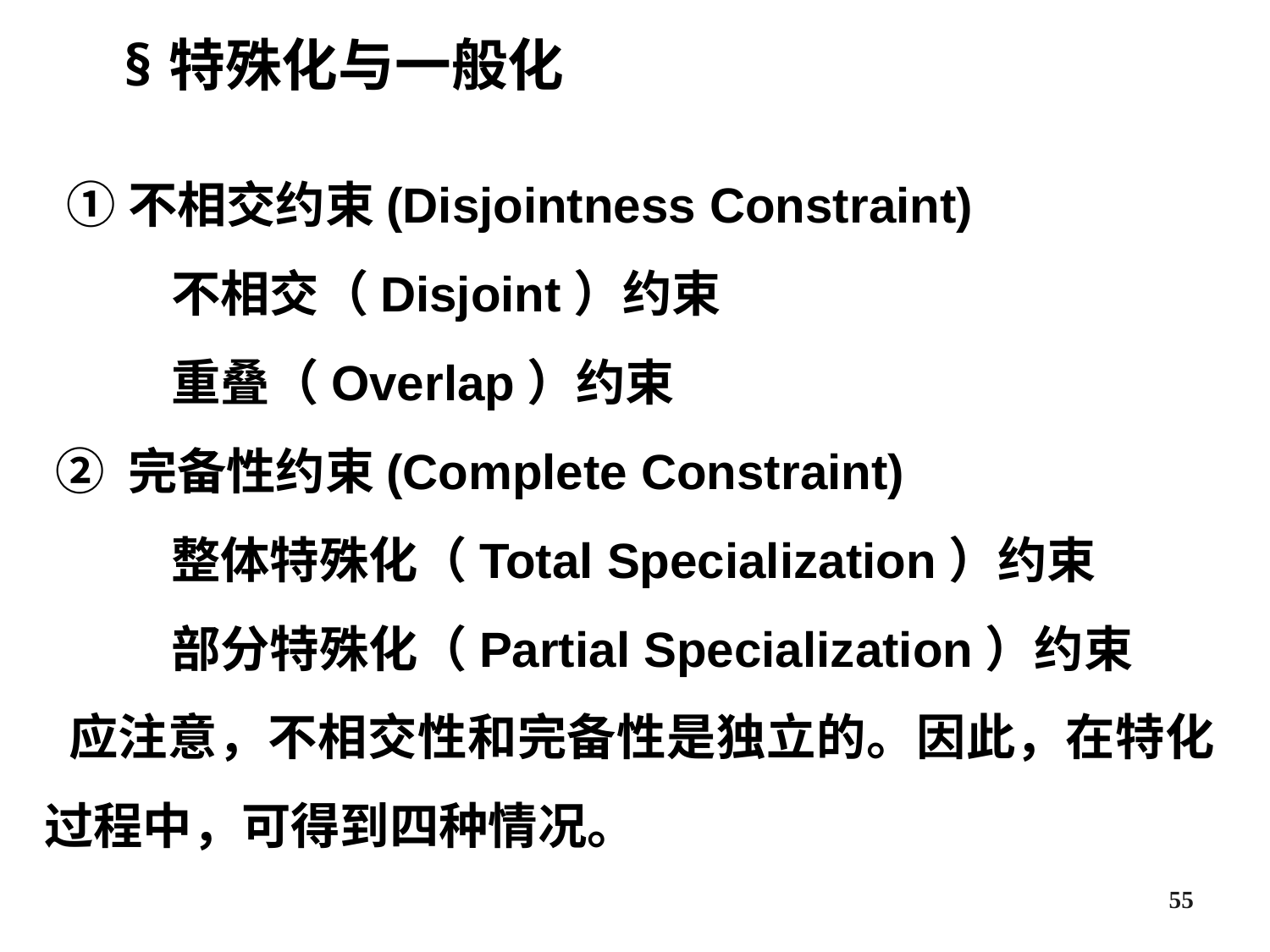

§特殊化与一般化
  ①不相交约束(Disjointness Constraint)
     	不相交（Disjoint）约束
     	重叠（Overlap）约束
 ② 完备性约束(Complete Constraint)
     	整体特殊化（Total Specialization）约束
     	部分特殊化（Partial Specialization）约束
 应注意，不相交性和完备性是独立的。因此，在特化过程中，可得到四种情况。
55